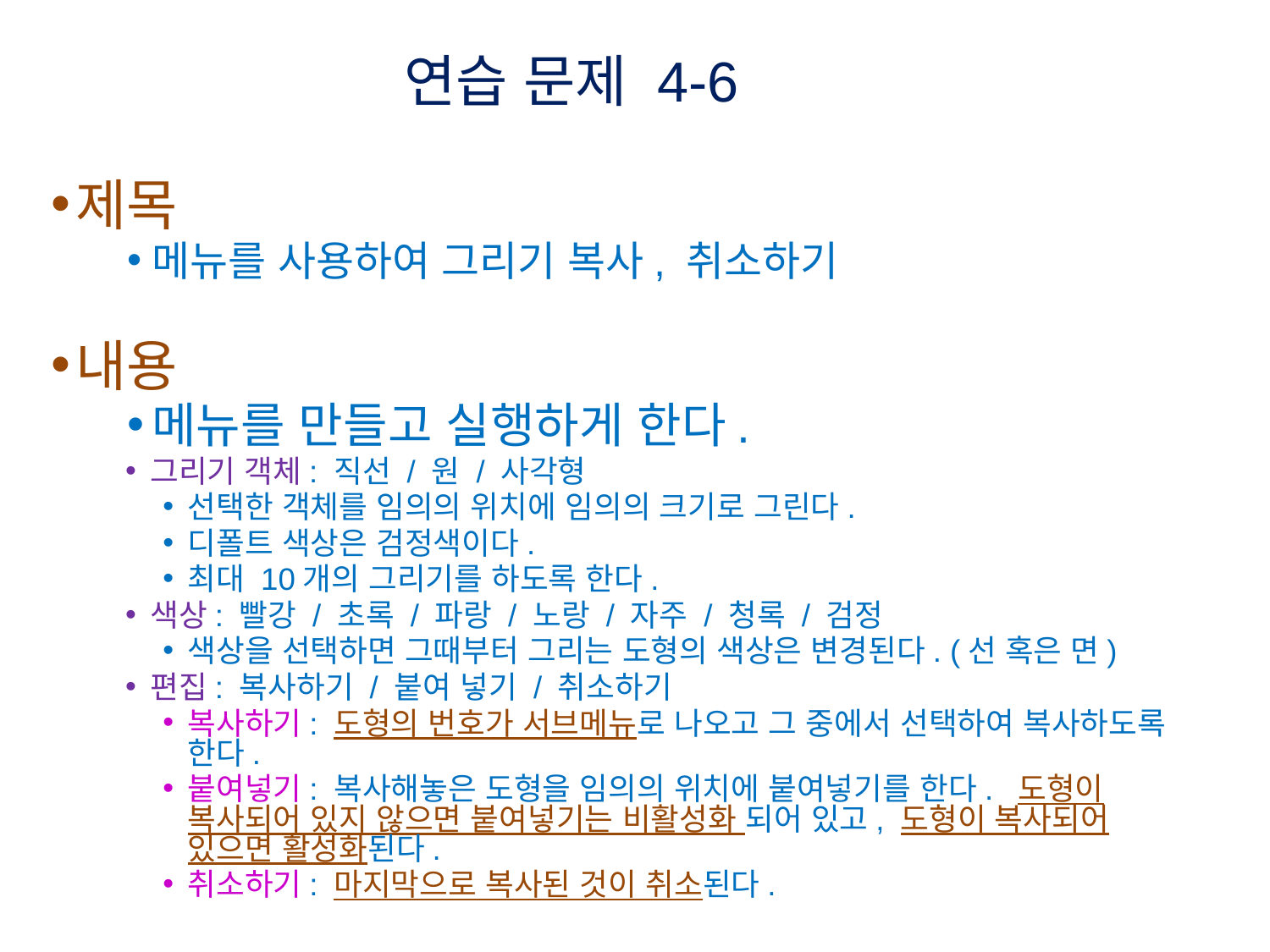

연습 문제 4-6
제목
메뉴를 사용하여 그리기 복사, 취소하기

내용
메뉴를 만들고 실행하게 한다.
그리기 객체: 직선 / 원 / 사각형
선택한 객체를 임의의 위치에 임의의 크기로 그린다.
디폴트 색상은 검정색이다.
최대 10개의 그리기를 하도록 한다.
색상: 빨강 / 초록 / 파랑 / 노랑 / 자주 / 청록 / 검정
색상을 선택하면 그때부터 그리는 도형의 색상은 변경된다. (선 혹은 면)
편집: 복사하기 / 붙여 넣기 / 취소하기
복사하기: 도형의 번호가 서브메뉴로 나오고 그 중에서 선택하여 복사하도록 한다.
붙여넣기: 복사해놓은 도형을 임의의 위치에 붙여넣기를 한다.  도형이 복사되어 있지 않으면 붙여넣기는 비활성화 되어 있고, 도형이 복사되어 있으면 활성화된다.
취소하기: 마지막으로 복사된 것이 취소된다.